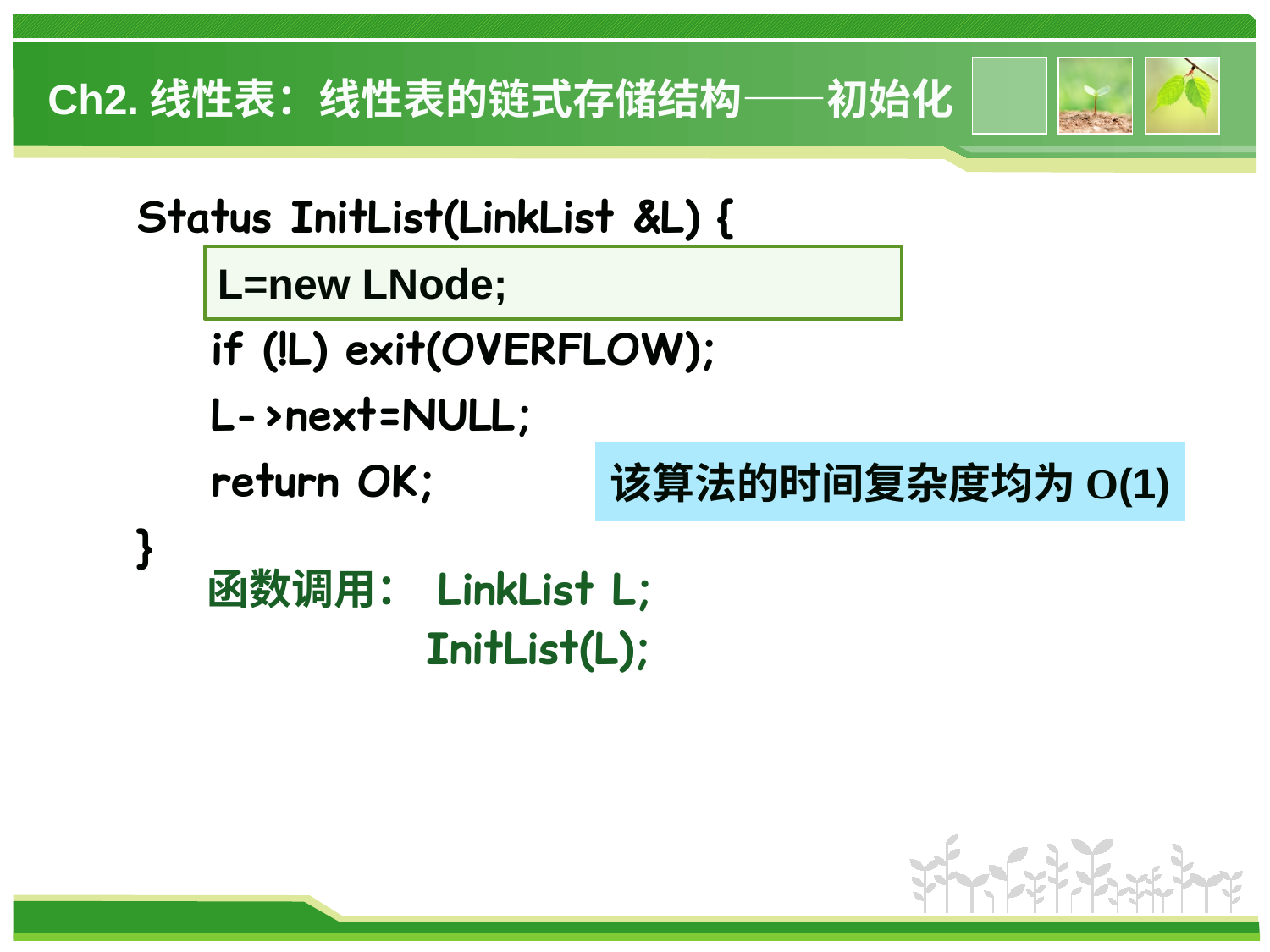

Ch2.线性表：线性表的链式存储结构——初始化
Status InitList(LinkList &L) {
    L=(LinkList)malloc(sizeof(LNode));
    if (!L) exit(OVERFLOW);
    L->next=NULL;
    return OK;
}
L=new LNode;
该算法的时间复杂度均为O(1)
 函数调用： LinkList L;
             InitList(L);